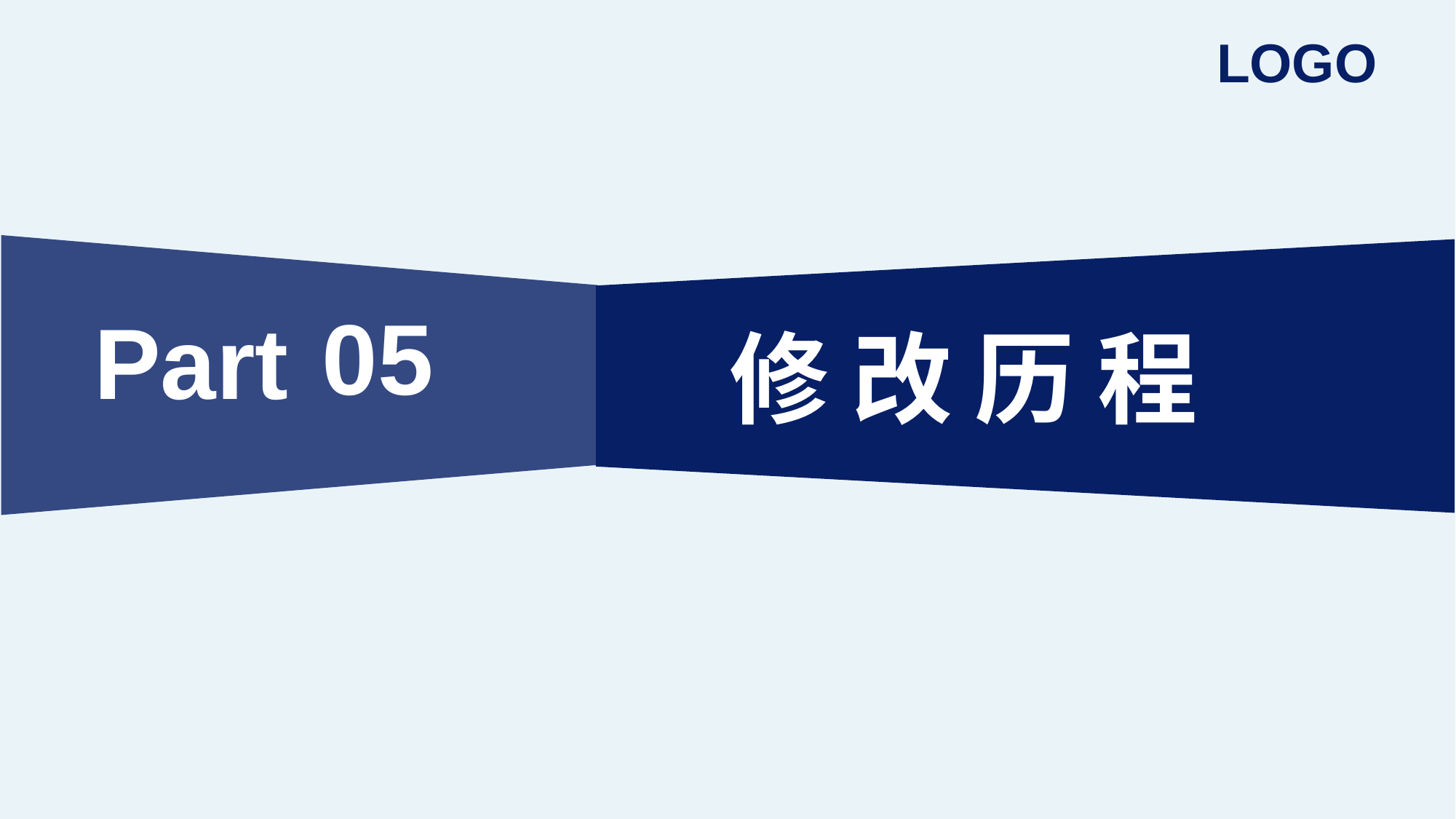

LOGO
05
Part
修 改 历 程